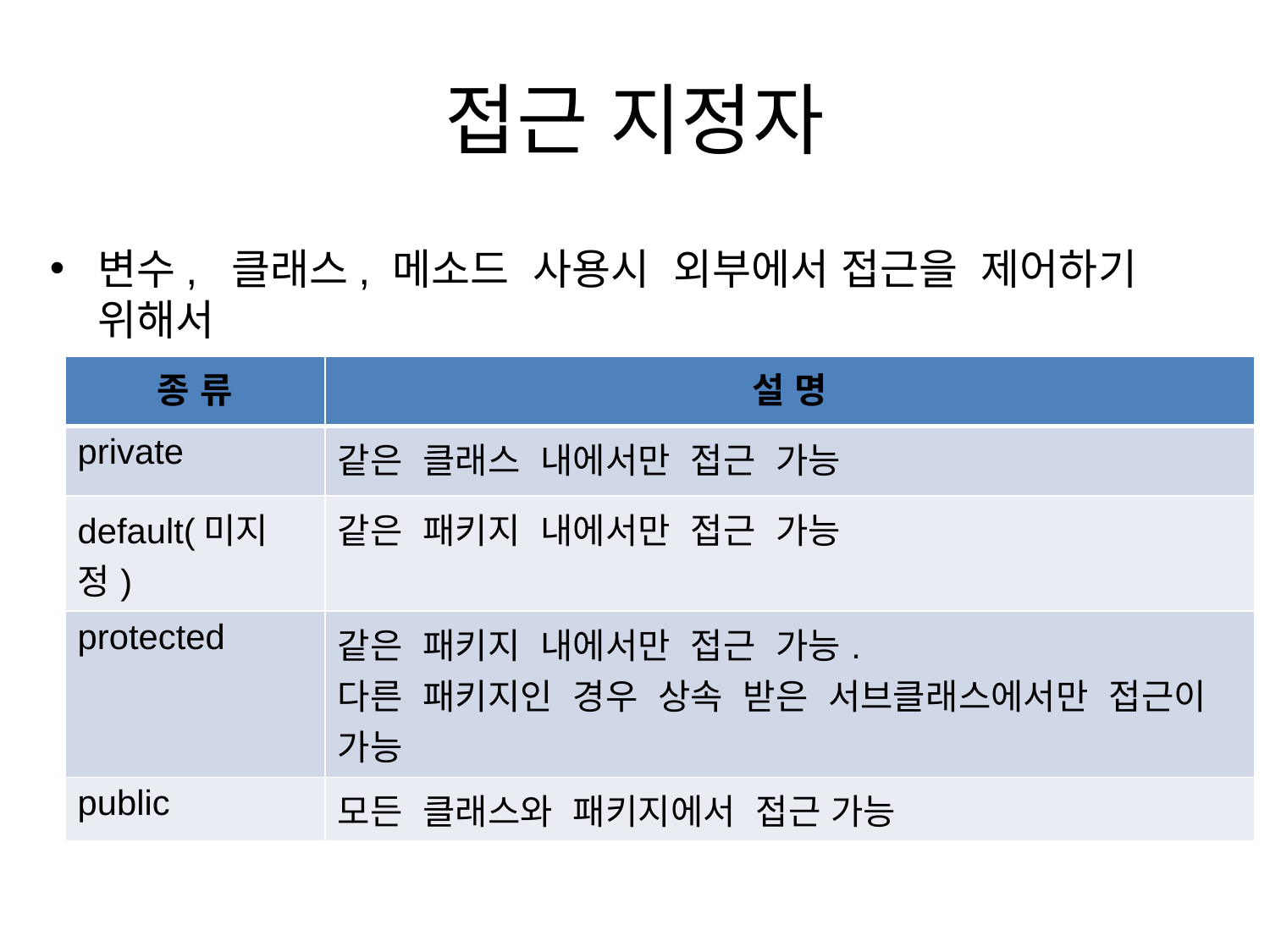

# 접근 지정자
변수,  클래스, 메소드  사용시  외부에서 접근을  제어하기  위해서

| 종 류 | 설 명 |
| --- | --- |
| private | 같은 클래스 내에서만 접근 가능 |
| default(미지정) | 같은 패키지 내에서만 접근 가능 |
| protected | 같은 패키지 내에서만 접근 가능. 다른 패키지인 경우 상속 받은 서브클래스에서만 접근이 가능 |
| public | 모든 클래스와 패키지에서 접근 가능 |